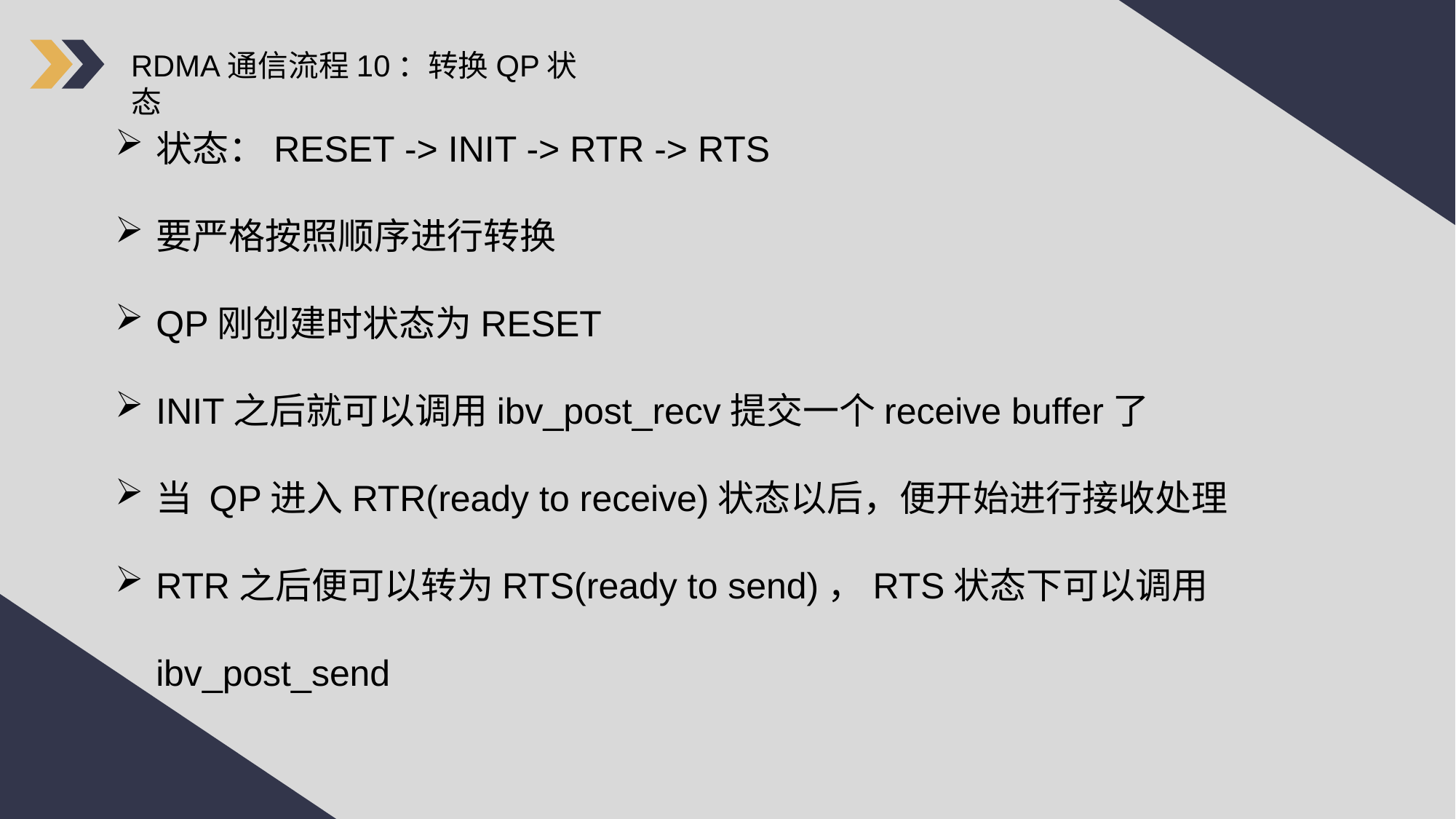

状态：RESET -> INIT -> RTR -> RTS
要严格按照顺序进行转换
QP刚创建时状态为RESET
INIT之后就可以调用ibv_post_recv提交一个receive buffer了
当 QP进入RTR(ready to receive)状态以后，便开始进行接收处理
RTR之后便可以转为RTS(ready to send)，RTS状态下可以调用ibv_post_send

RDMA通信流程10：转换QP状态